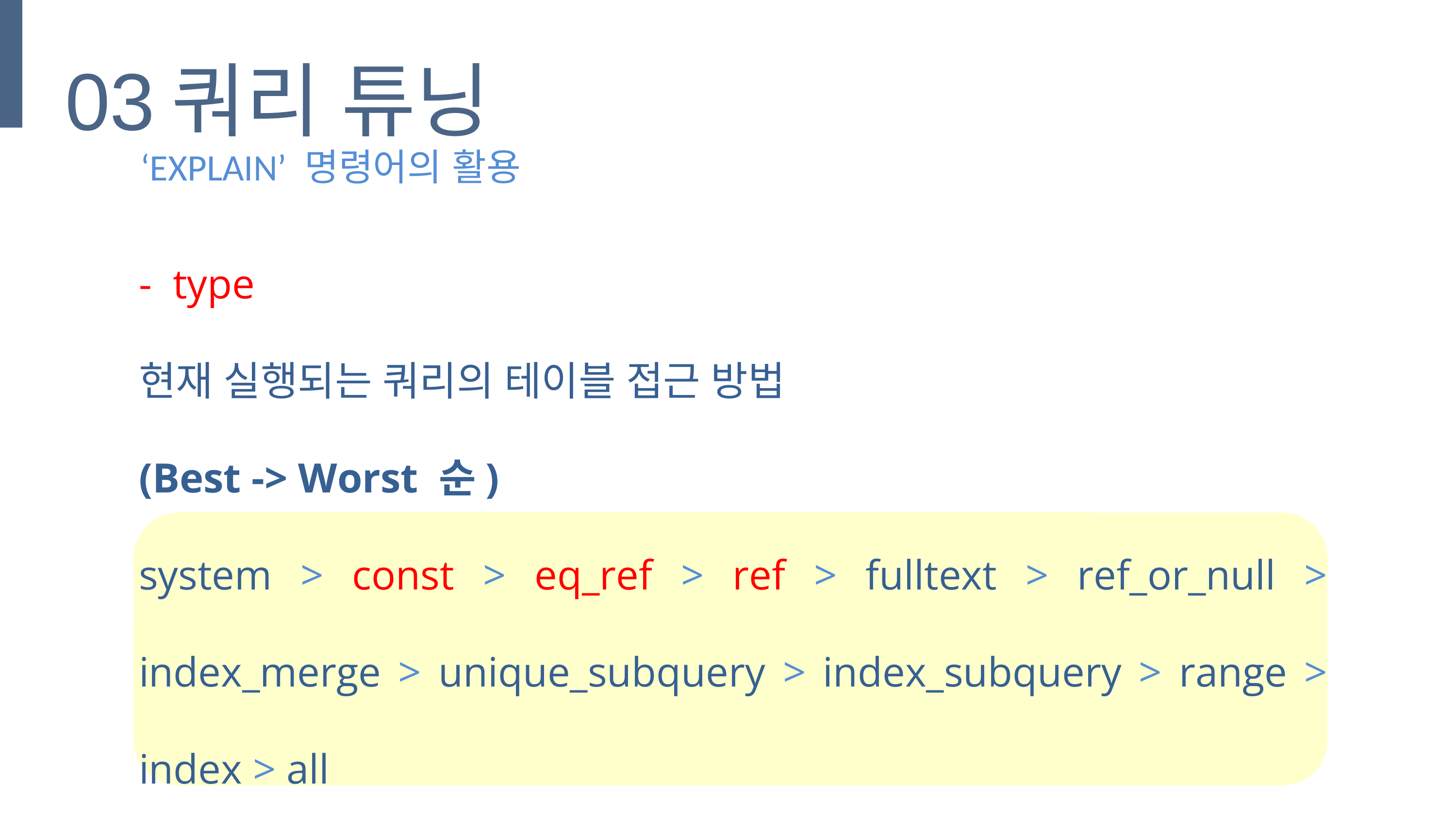

03
쿼리 튜닝
‘EXPLAIN’ 명령어의 활용
-  type
현재 실행되는 쿼리의 테이블 접근 방법
(Best -> Worst 순)
system > const > eq_ref > ref > fulltext > ref_or_null > index_merge > unique_subquery > index_subquery > range > index > all